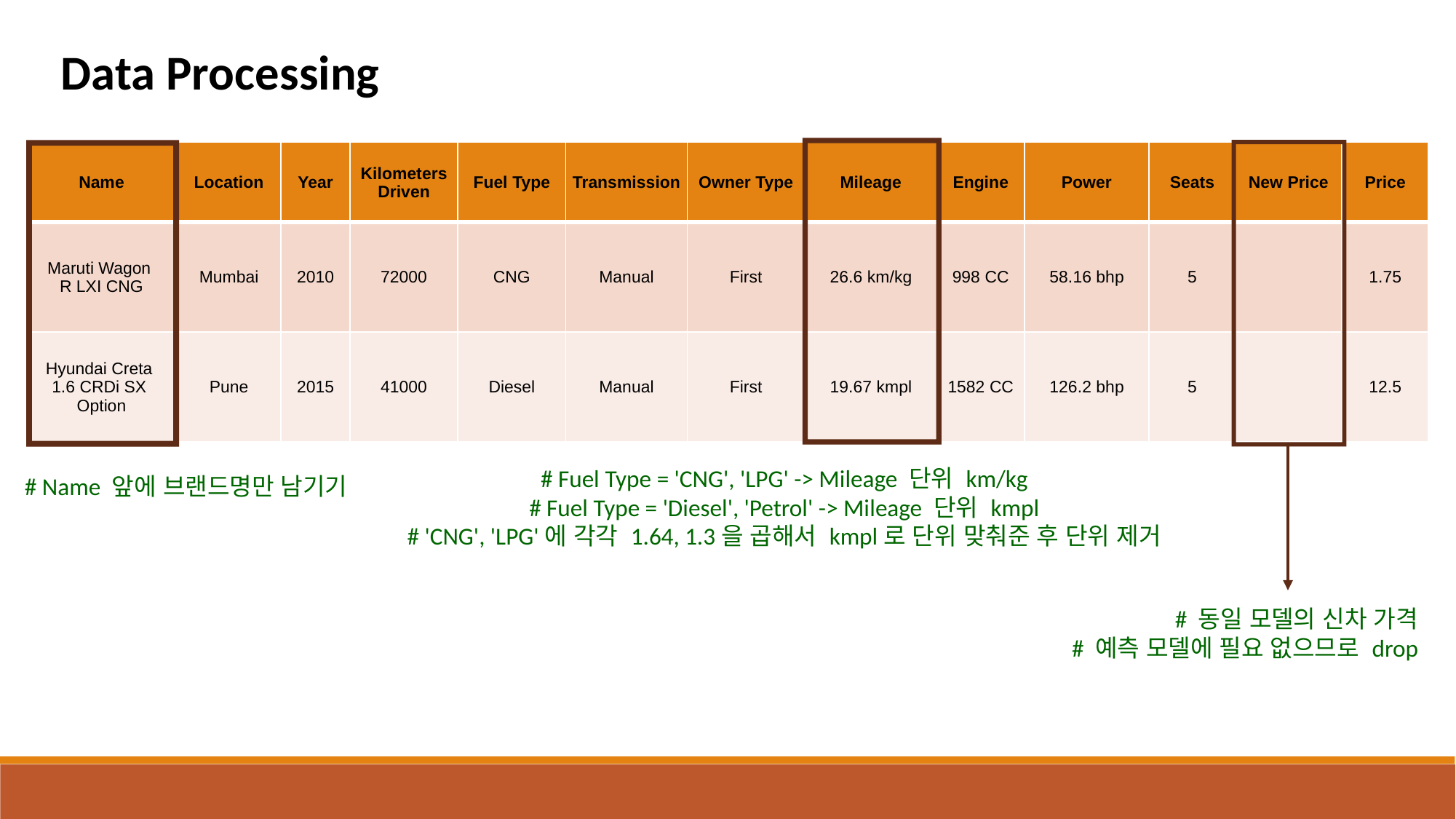

Data Processing

| Name | Location | Year | Kilometers Driven | Fuel Type | Transmission | Owner Type | Mileage | Engine | Power | Seats | New Price | Price |
| --- | --- | --- | --- | --- | --- | --- | --- | --- | --- | --- | --- | --- |
| Maruti Wagon R LXI CNG | Mumbai | 2010 | 72000 | CNG | Manual | First | 26.6 km/kg | 998 CC | 58.16 bhp | 5 |  | 1.75 |
| Hyundai Creta 1.6 CRDi SX Option | Pune | 2015 | 41000 | Diesel | Manual | First | 19.67 kmpl | 1582 CC | 126.2 bhp | 5 |  | 12.5 |
# Fuel Type = 'CNG', 'LPG' -> Mileage 단위 km/kg
# Fuel Type = 'Diesel', 'Petrol' -> Mileage 단위 kmpl
# 'CNG', 'LPG'에 각각 1.64, 1.3을 곱해서 kmpl로 단위 맞춰준 후 단위 제거
# Name 앞에 브랜드명만 남기기
# 동일 모델의 신차 가격
# 예측 모델에 필요 없으므로 drop